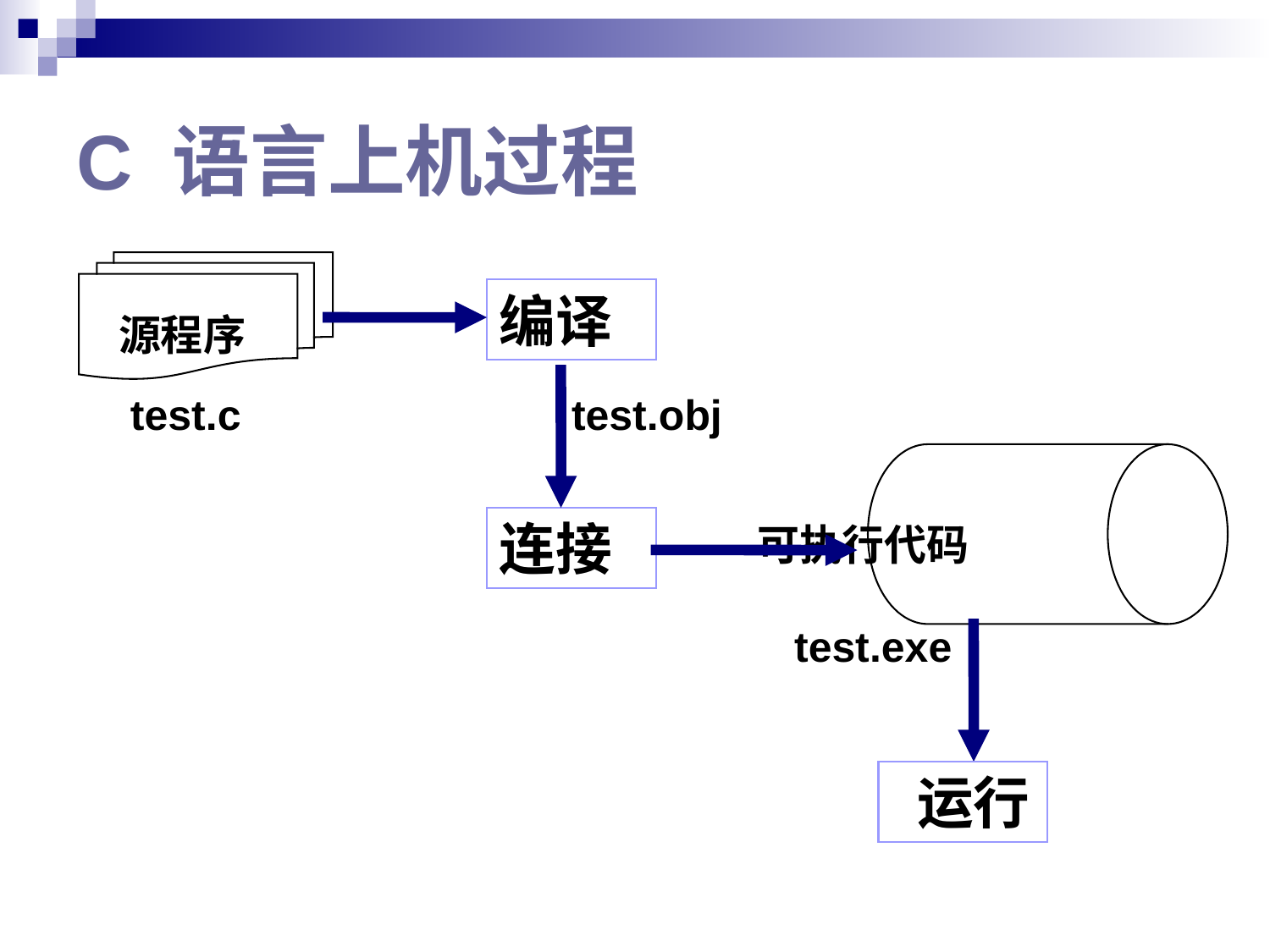

# C 语言上机过程

源程序
 test.c                            test.obj

                                                                  可执行代码

                                                         test.exe

编译

连接

 运行